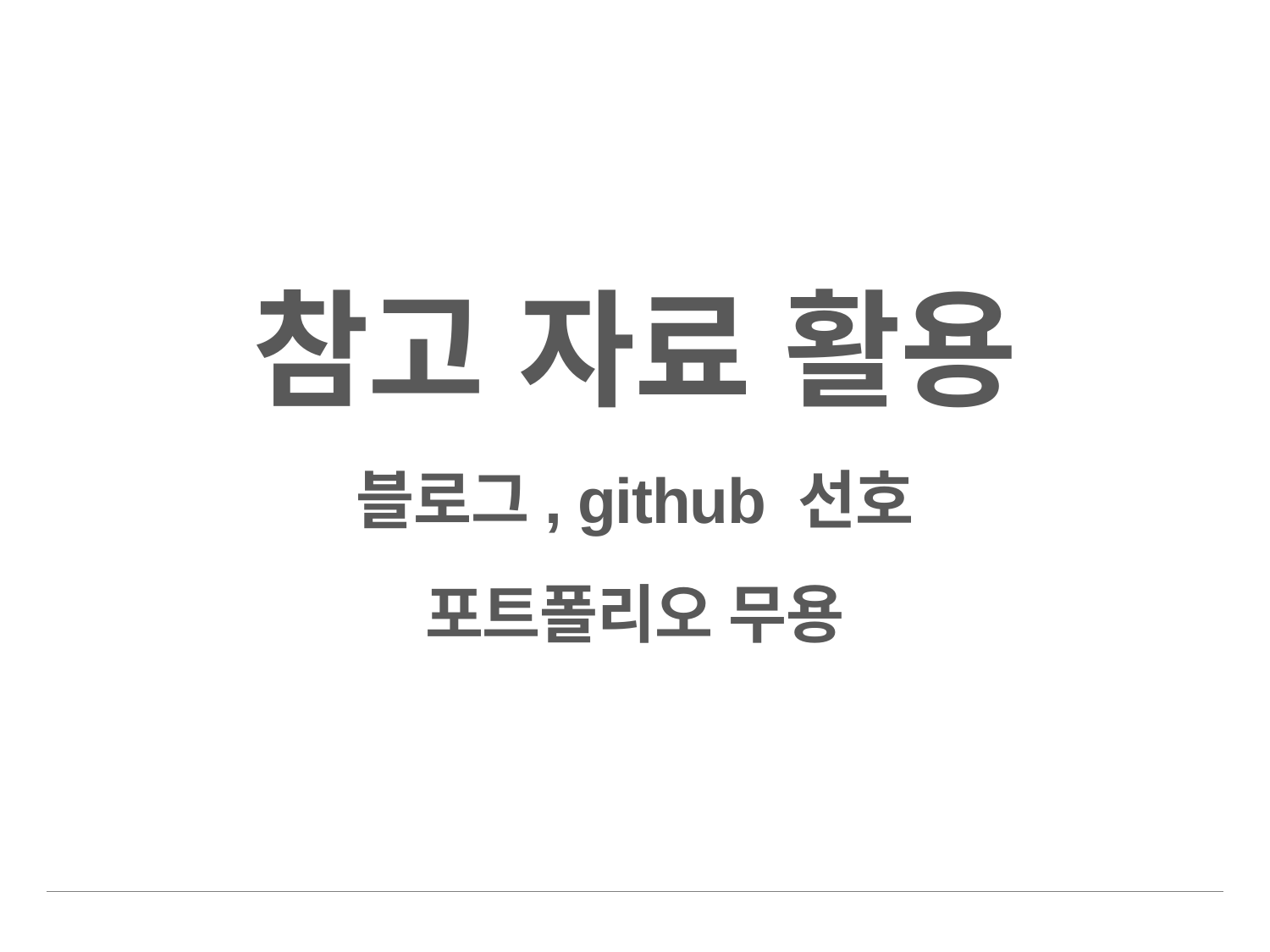

# 참고 자료 활용 블로그, github 선호 포트폴리오 무용